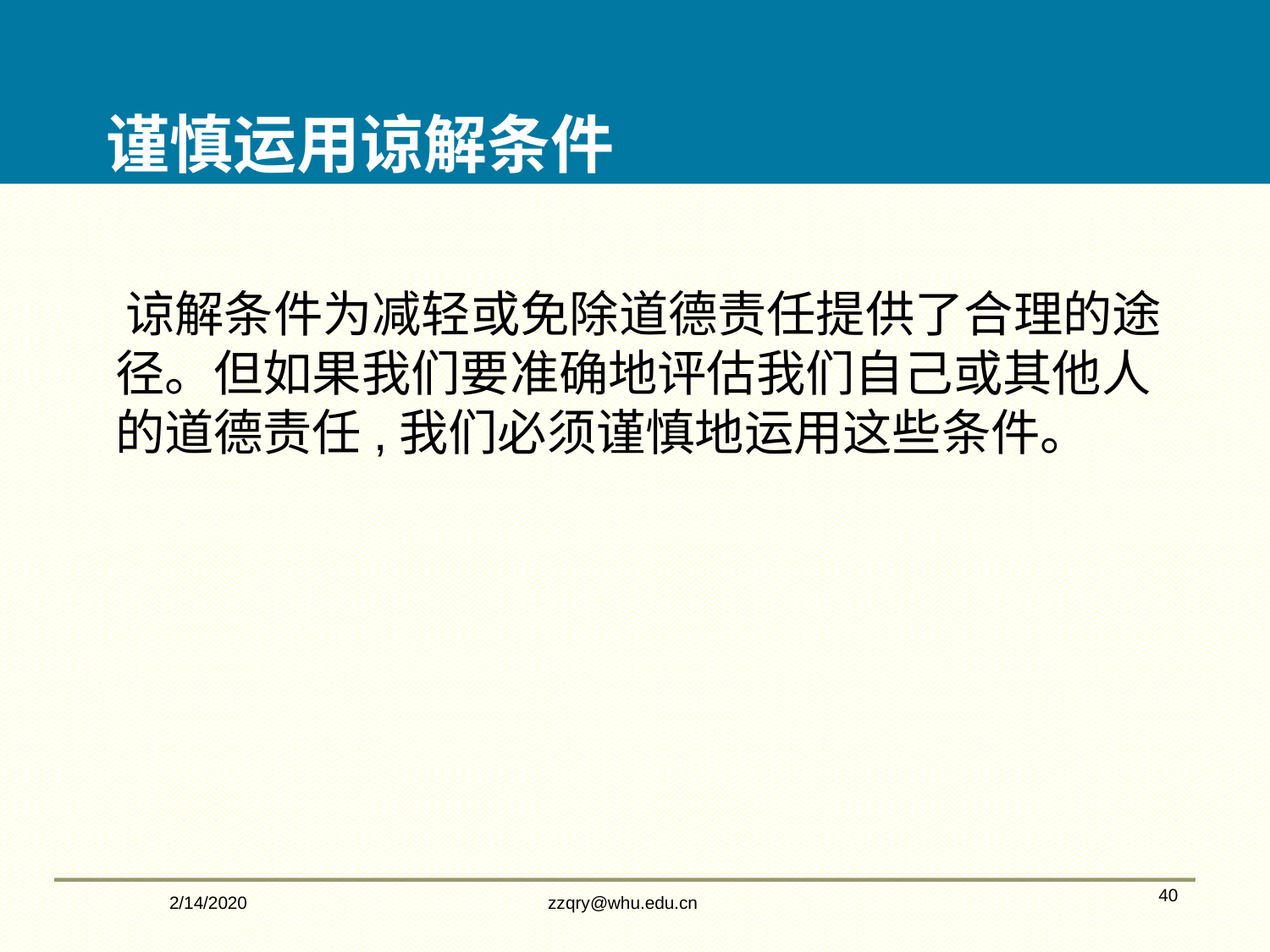

谨慎运用谅解条件
      谅解条件为减轻或免除道德责任提供了合理的途径。但如果我们要准确地评估我们自己或其他人的道德责任,我们必须谨慎地运用这些条件。
2/14/2020
zzqry@whu.edu.cn
40